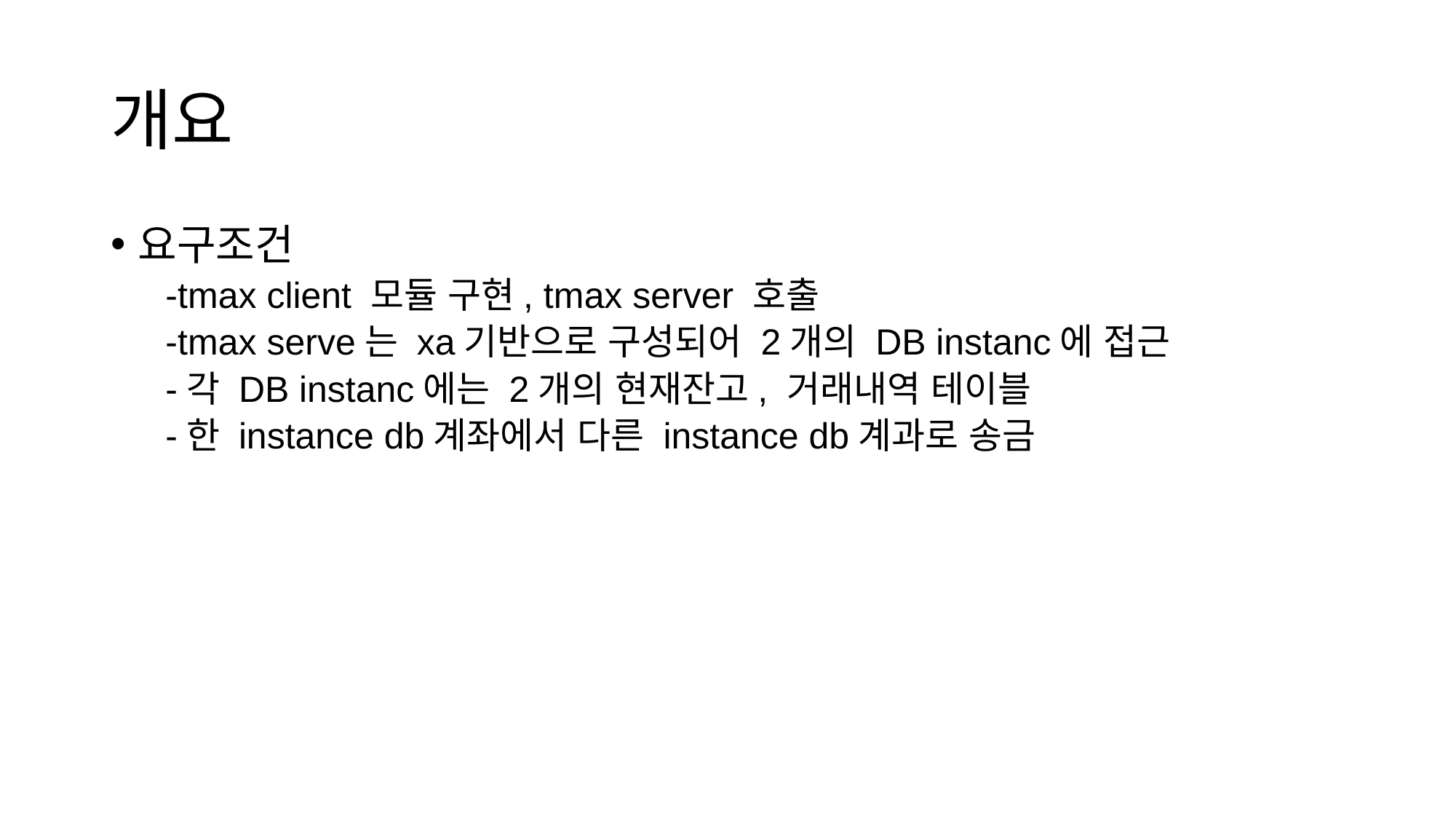

# 개요
요구조건
-tmax client 모듈 구현, tmax server 호출
-tmax serve는 xa기반으로 구성되어 2개의 DB instanc에 접근
-각 DB instanc에는 2개의 현재잔고, 거래내역 테이블
-한 instance db계좌에서 다른 instance db계과로 송금